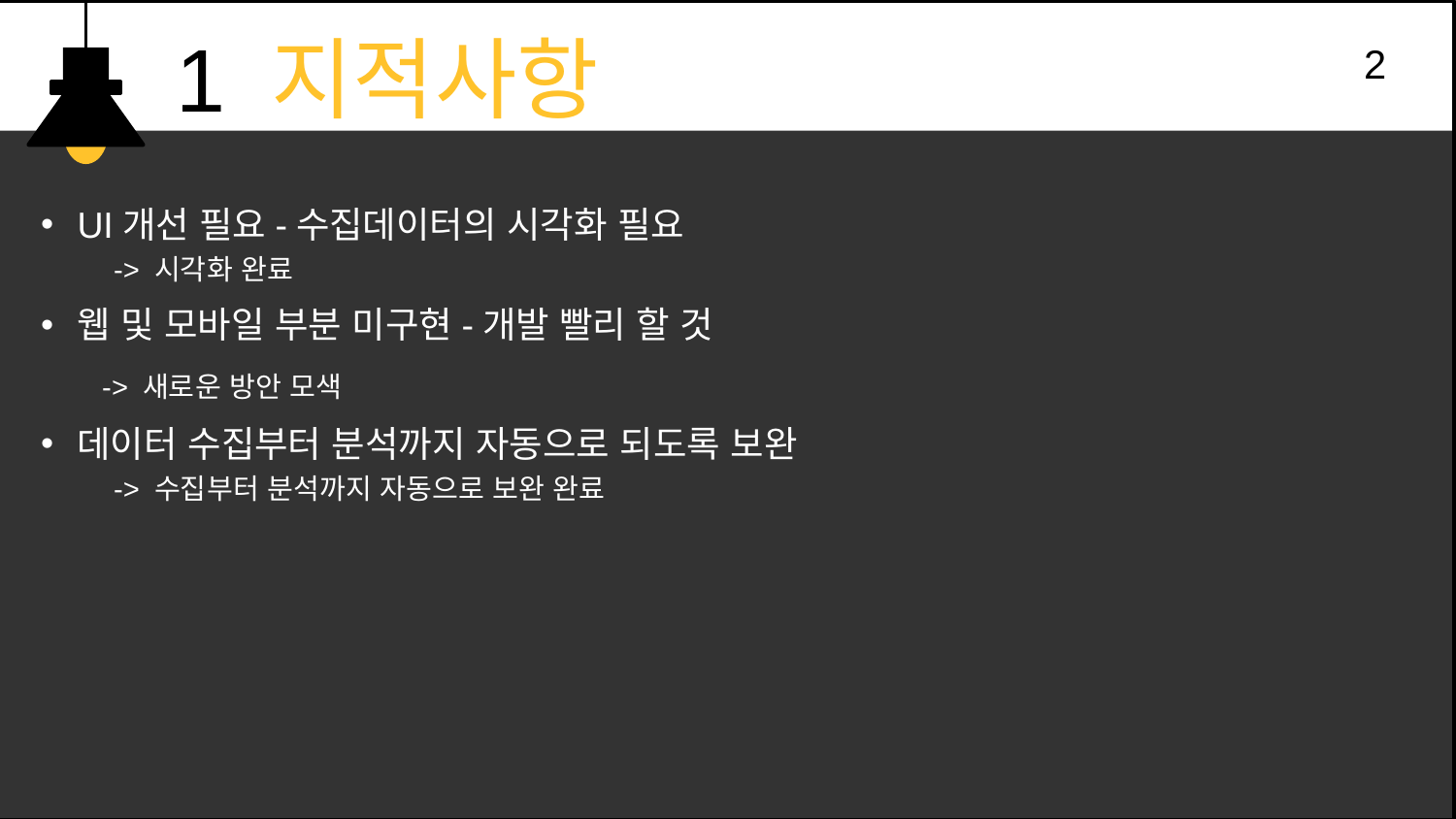

1 지적사항
2
UI개선 필요-수집데이터의 시각화 필요
-> 시각화 완료
웹 및 모바일 부분 미구현-개발 빨리 할 것
      -> 새로운 방안 모색
데이터 수집부터 분석까지 자동으로 되도록 보완
-> 수집부터 분석까지 자동으로 보완 완료